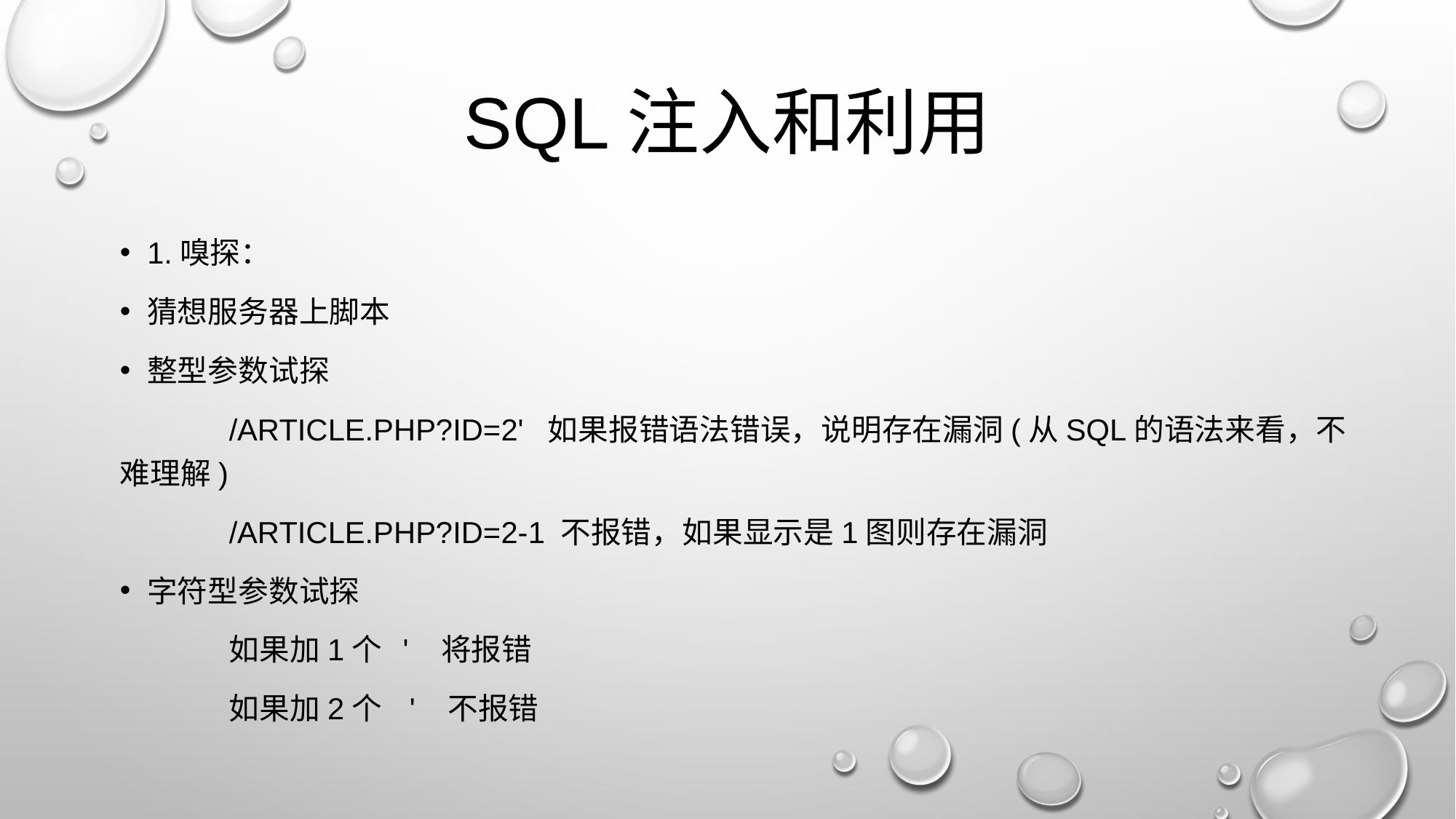

# SQL注入和利用
1.嗅探：
猜想服务器上脚本
整型参数试探
	/article.php?id=2'  如果报错语法错误，说明存在漏洞(从SQL的语法来看，不难理解)
	/article.php?id=2-1 不报错，如果显示是1图则存在漏洞
字符型参数试探
	如果加1个  '   将报错
	如果加2个   '   不报错